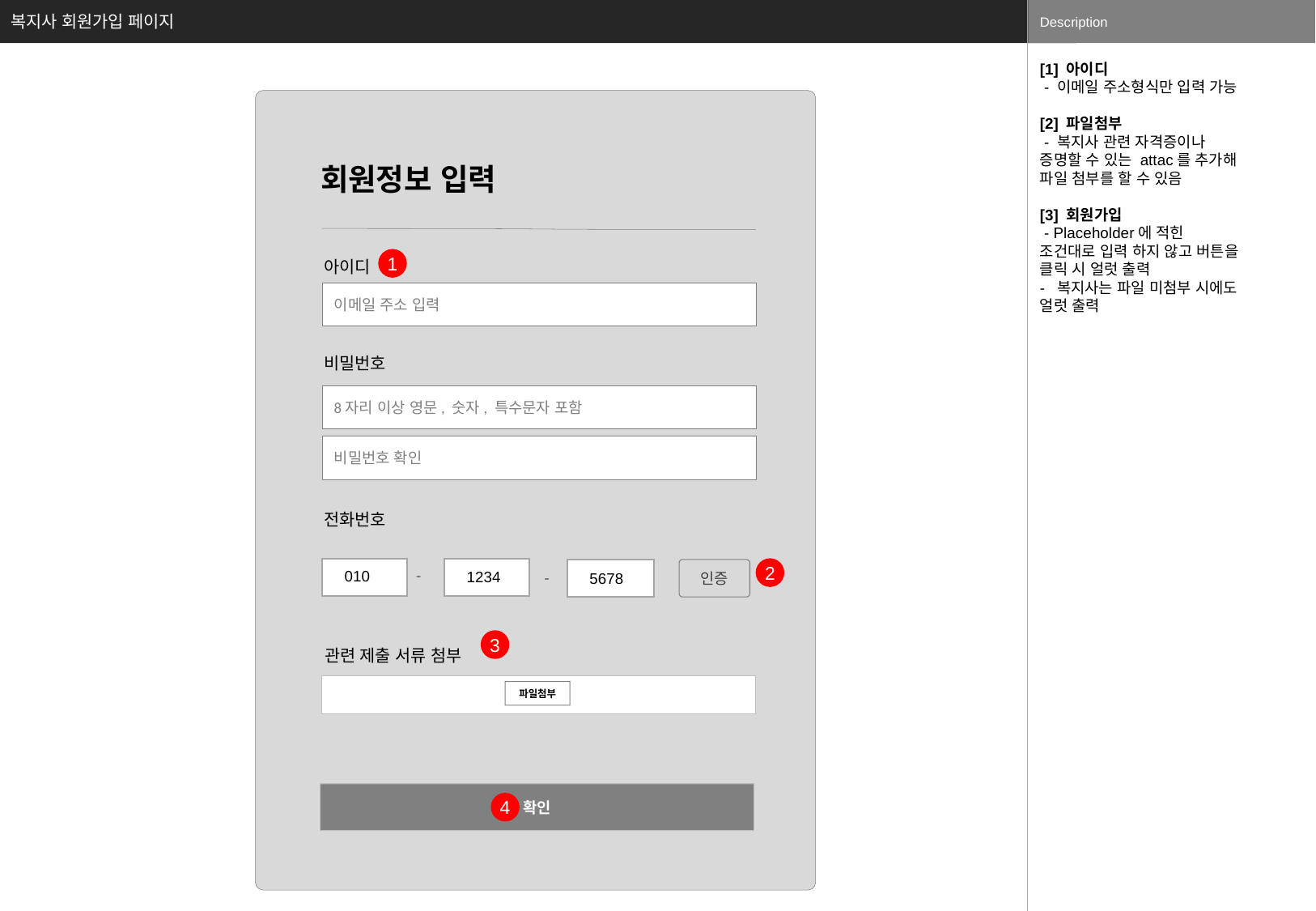

Description
설명
복지사 회원가입 페이지

[1] 아이디
 - 이메일 주소형식만 입력 가능

[2] 파일첨부
 - 복지사 관련 자격증이나 증명할 수 있는 attac를 추가해 파일 첨부를 할 수 있음

[3] 회원가입
 - Placeholder에 적힌 조건대로 입력 하지 않고 버튼을 클릭 시 얼럿 출력
-  복지사는 파일 미첨부 시에도 얼럿 출력

회원정보 입력
1
아이디
이메일 주소 입력
비밀번호
8자리 이상 영문, 숫자, 특수문자 포함
비밀번호 확인
전화번호
2

인증
-
010
1234
-
5678
3
관련 제출 서류 첨부
|  |
| --- |
파일첨부
확인
4